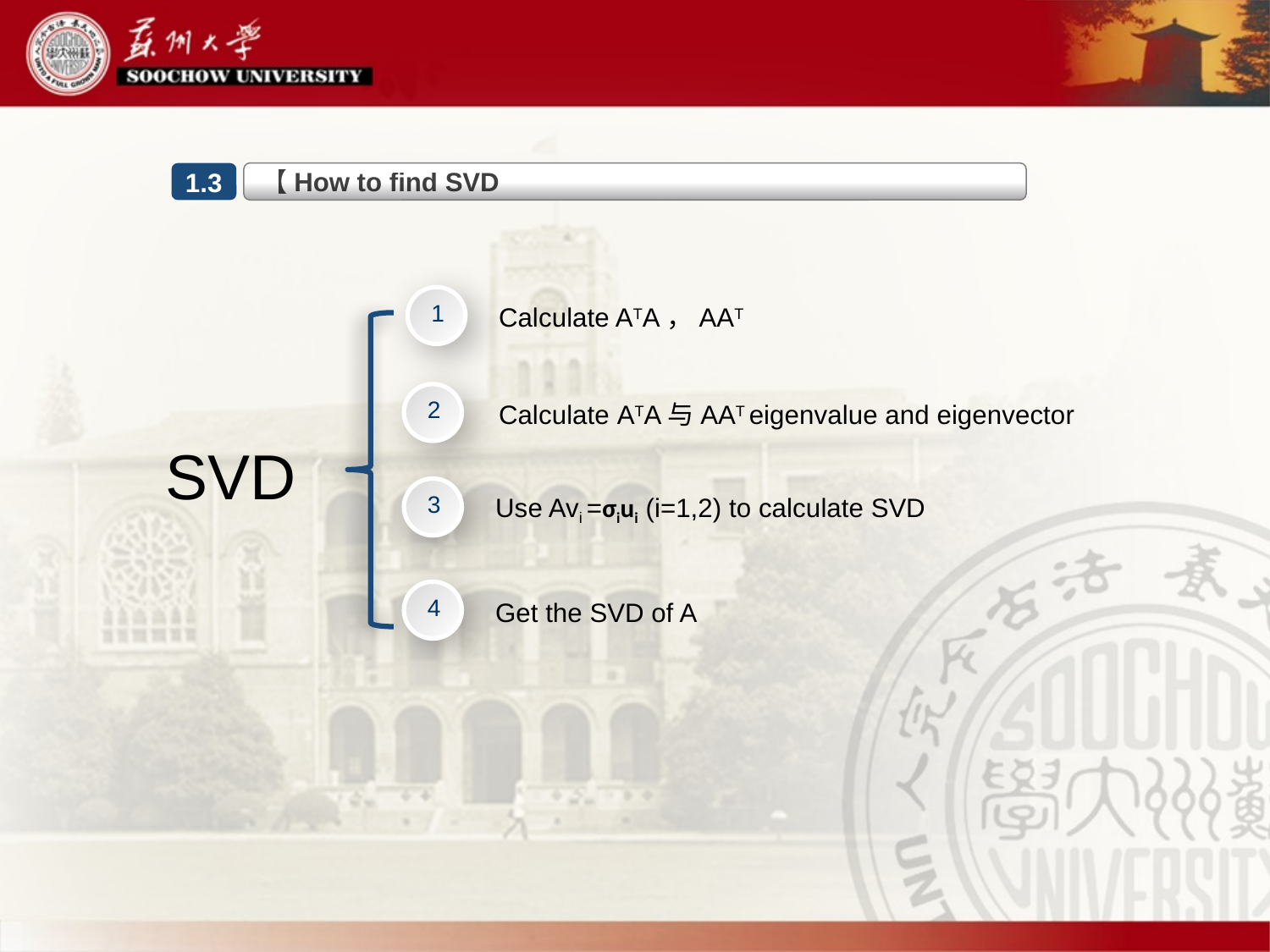

【How to find SVD

1.3

1
Calculate ATA，AAT

2
Calculate ATA与AAT eigenvalue and eigenvector
SVD

3
Use Avi =σiui (i=1,2) to calculate SVD

4
Get the SVD of A